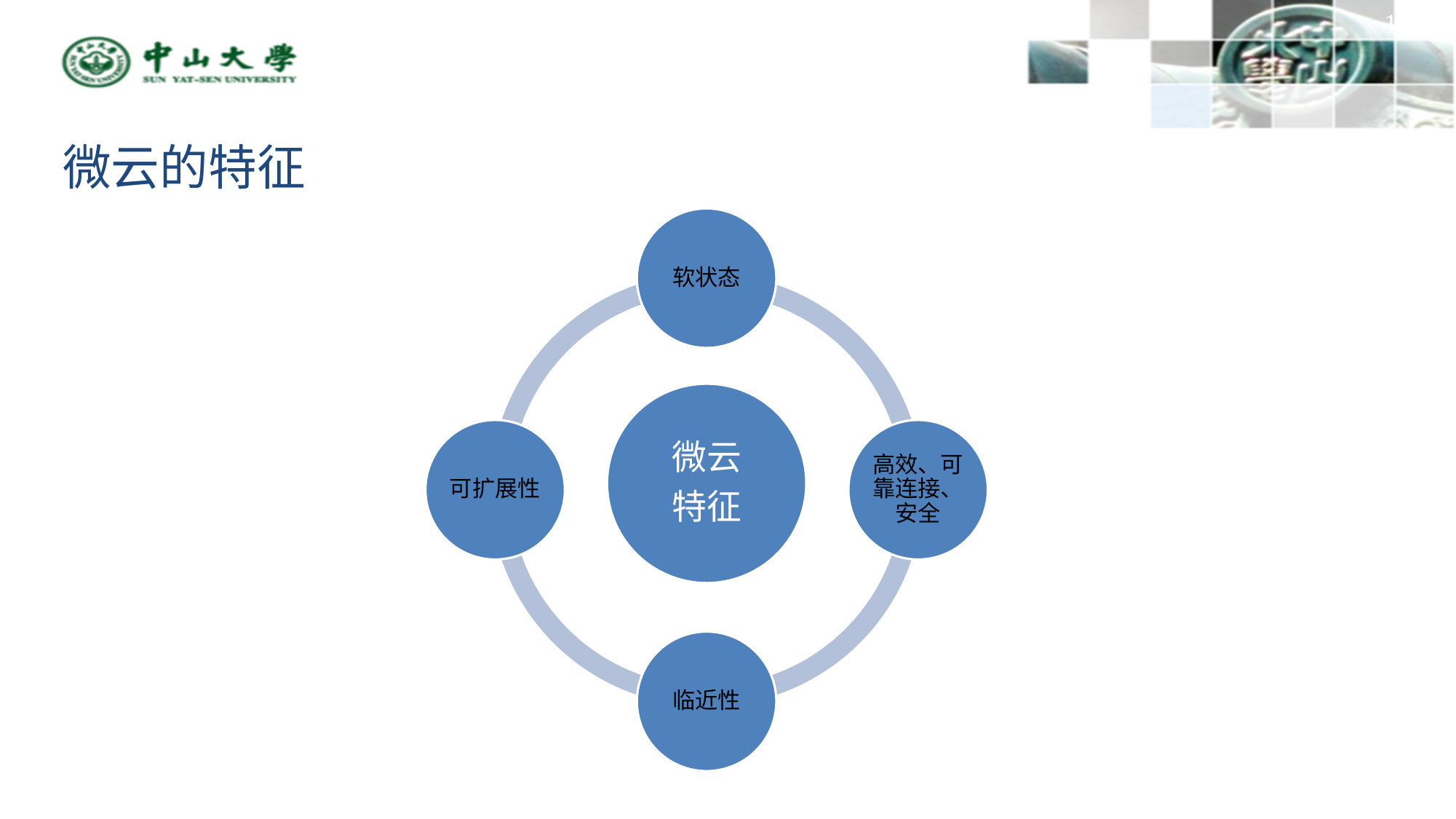

15
# 微云的特征
微云
特征
软状态
高效、可靠连接、安全
临近性
可扩展性